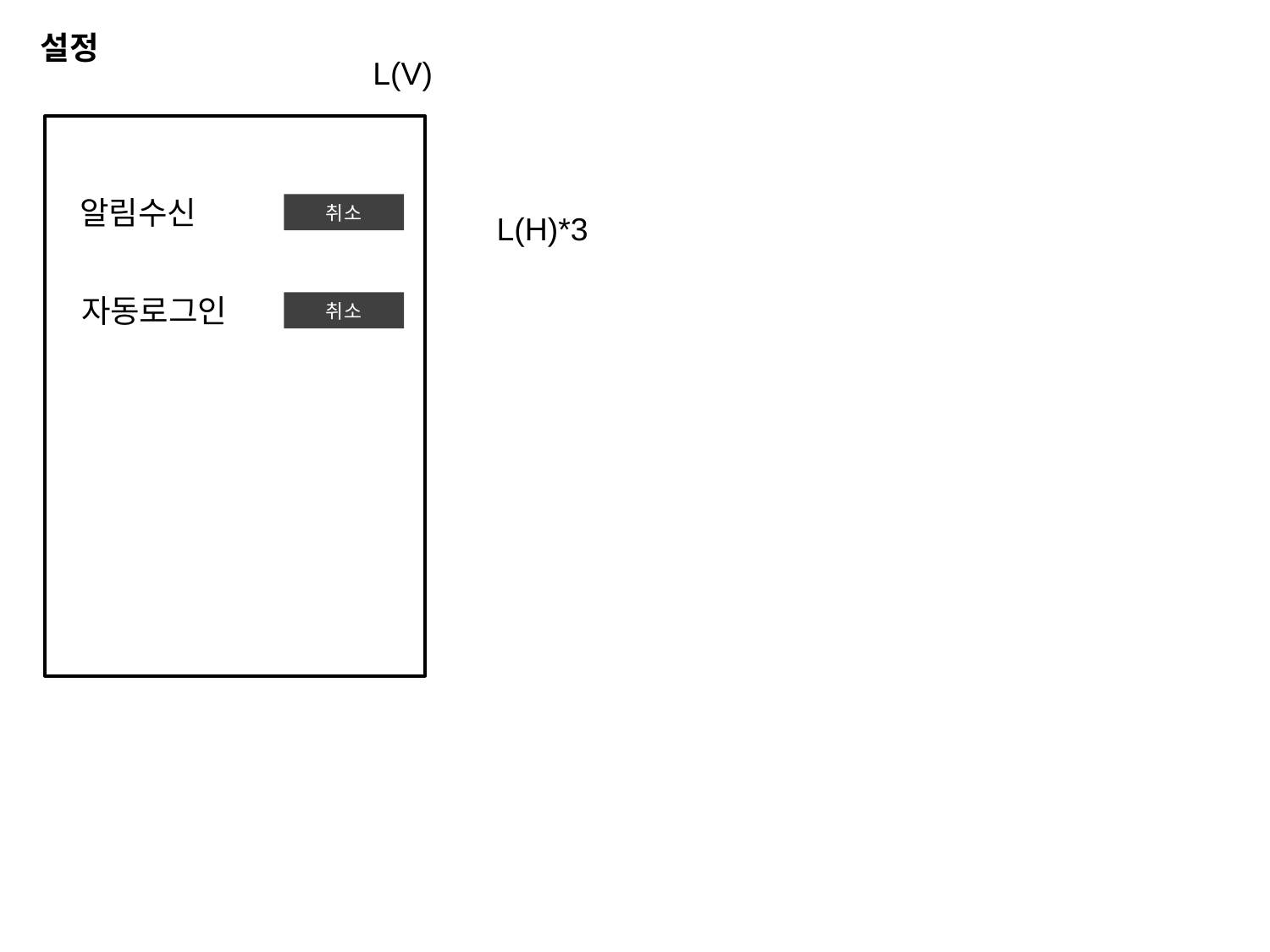

설정
L(V)

알림수신
취소
L(H)*3
자동로그인
취소